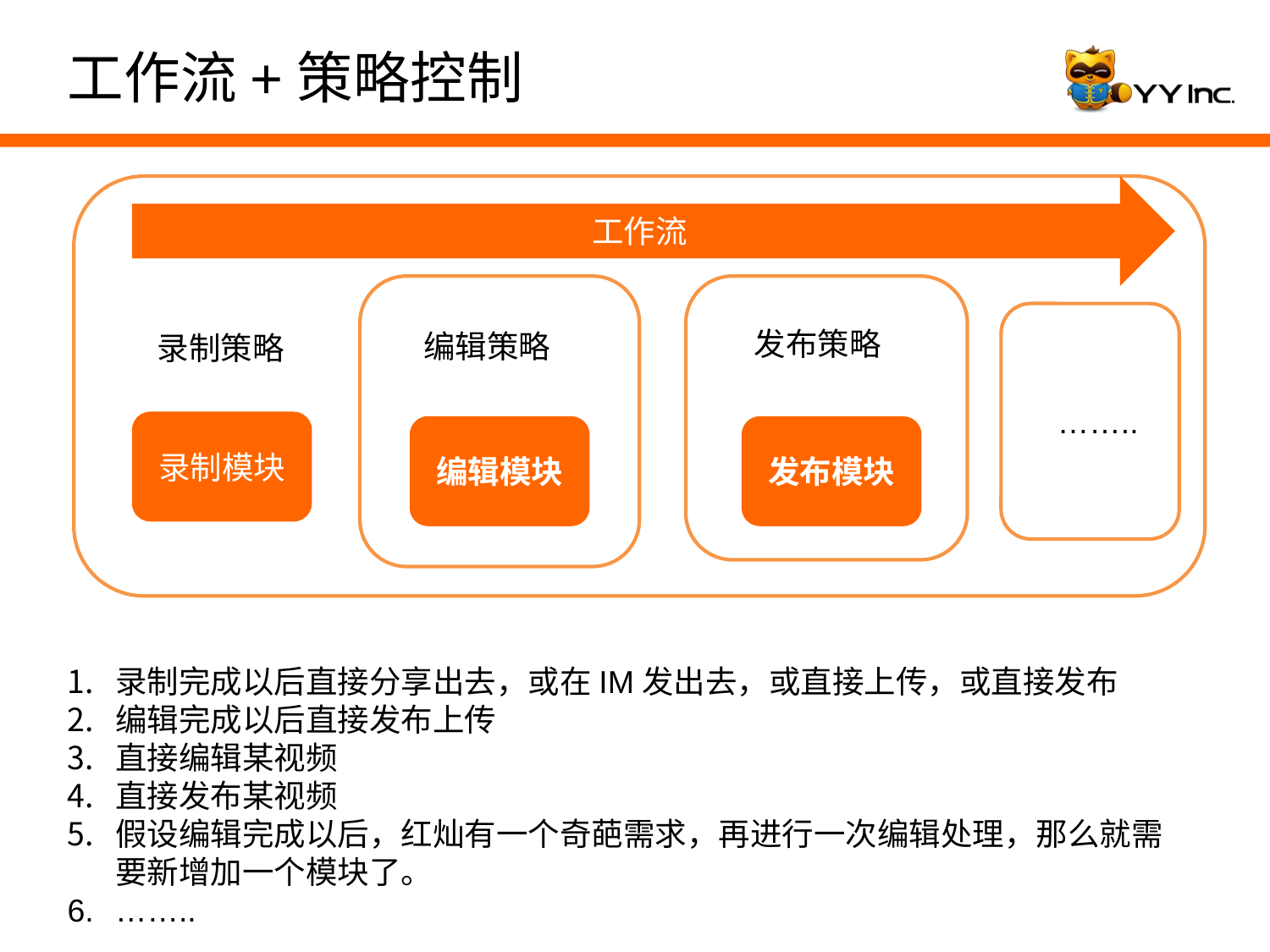

工作流+策略控制

工作流

发布策略
编辑策略
录制策略
……..
录制模块
编辑模块
发布模块
录制完成以后直接分享出去，或在IM发出去，或直接上传，或直接发布
编辑完成以后直接发布上传
直接编辑某视频
直接发布某视频
假设编辑完成以后，红灿有一个奇葩需求，再进行一次编辑处理，那么就需要新增加一个模块了。
……..